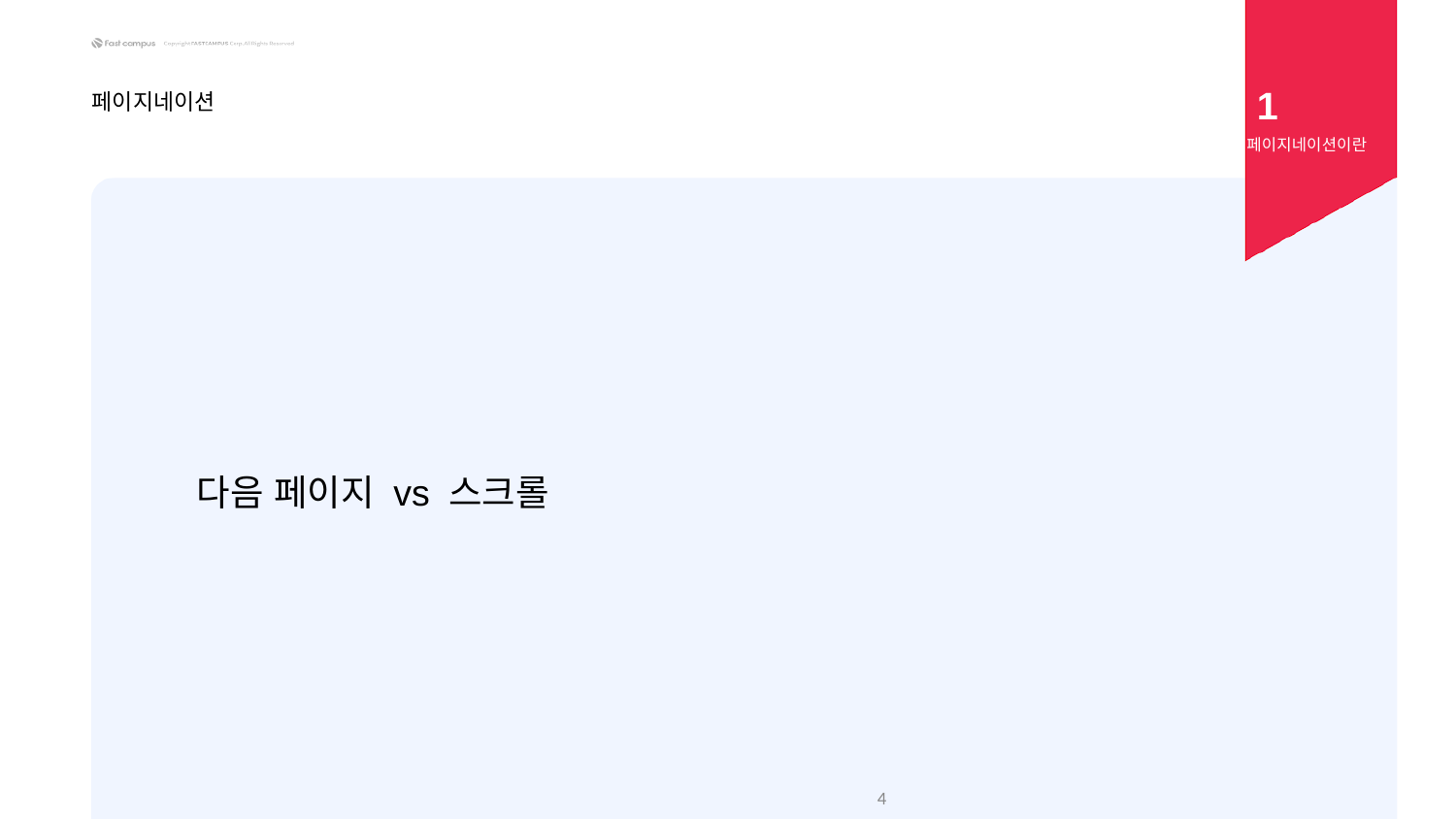

1
페이지네이션
페이지네이션이란
다음 페이지 vs 스크롤
4